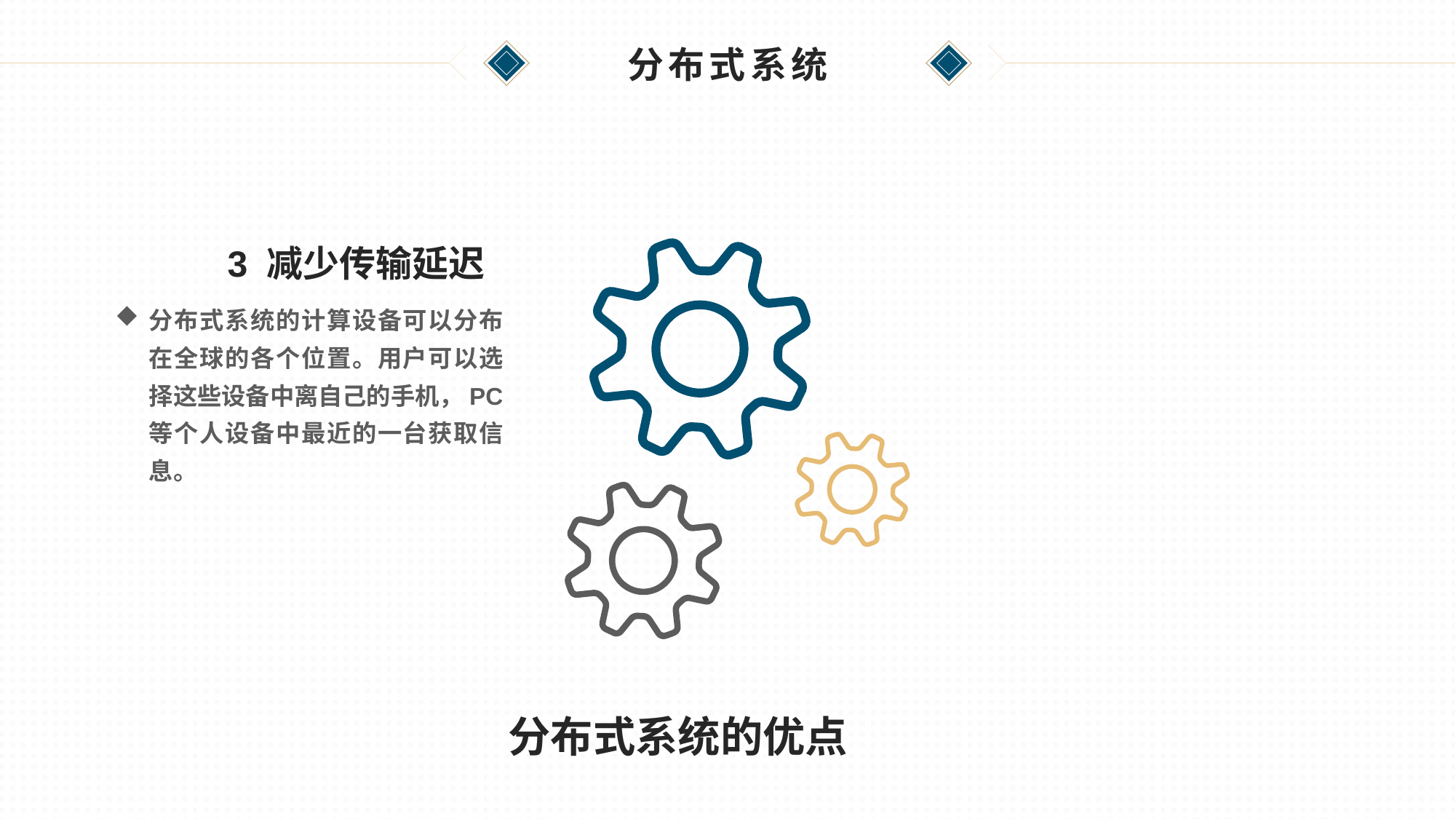

# 分布式系统

3 减少传输延迟
分布式系统的计算设备可以分布在全球的各个位置。用户可以选择这些设备中离自己的手机，PC等个人设备中最近的一台获取信息。
分布式系统的优点